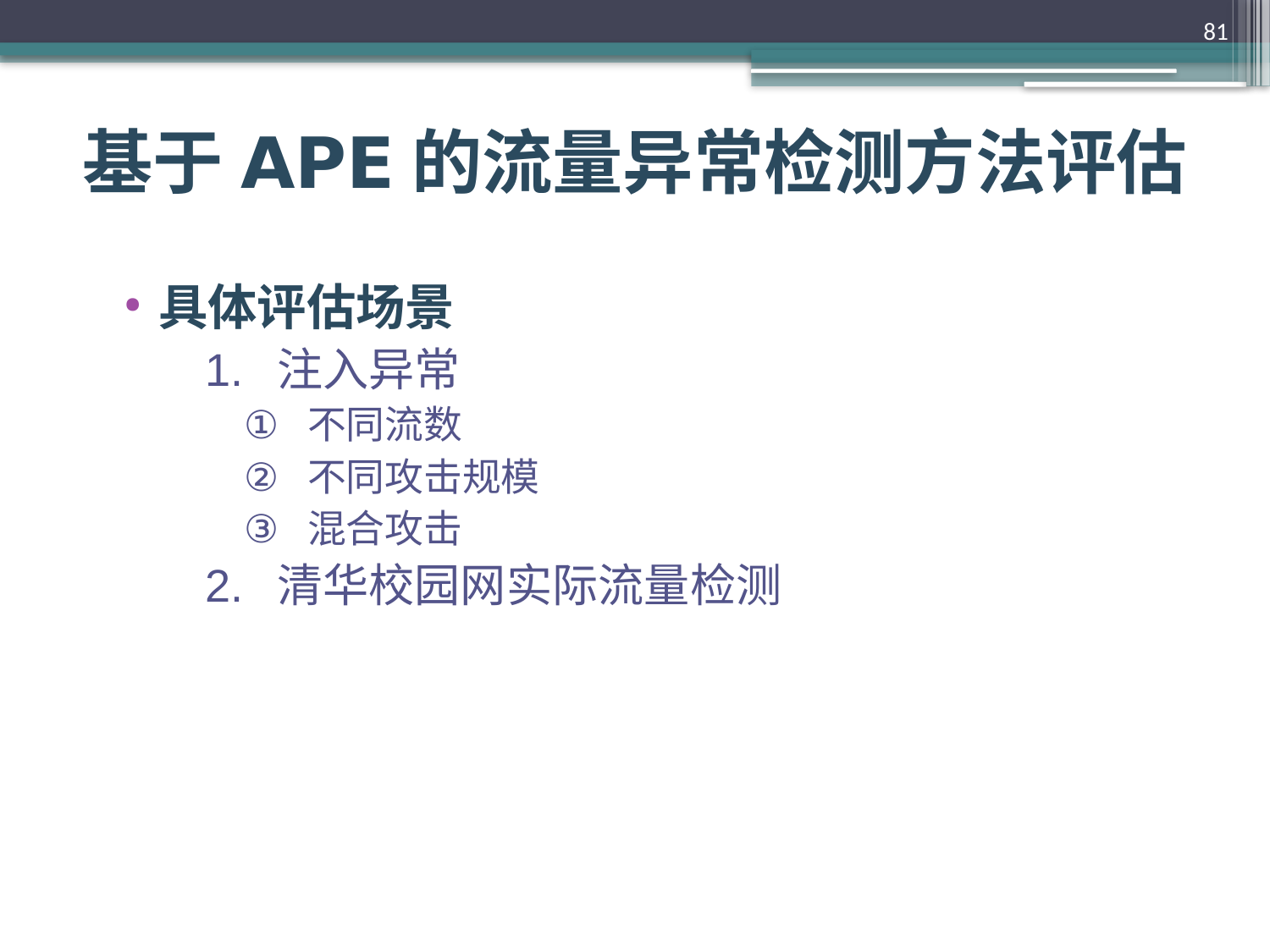

81
# 基于APE的流量异常检测方法评估
具体评估场景
注入异常
不同流数
不同攻击规模
混合攻击
清华校园网实际流量检测